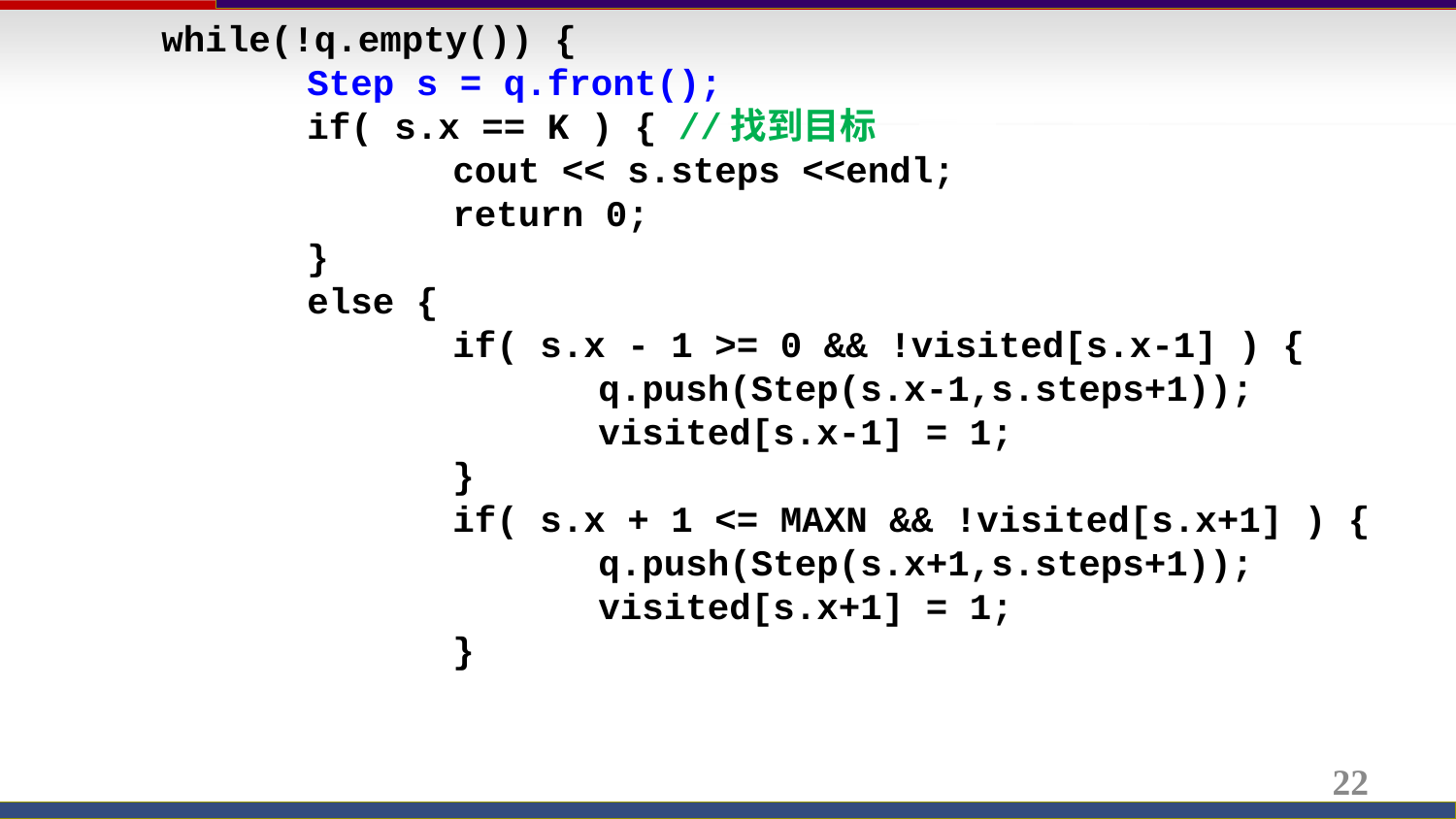

while(!q.empty()) {
		Step s = q.front();
		if( s.x == K ) { //找到目标
			cout << s.steps <<endl;
			return 0;
		}
		else {
			if( s.x - 1 >= 0 && !visited[s.x-1] ) {
				q.push(Step(s.x-1,s.steps+1));
				visited[s.x-1] = 1;
			}
			if( s.x + 1 <= MAXN && !visited[s.x+1] ) {
				q.push(Step(s.x+1,s.steps+1));
				visited[s.x+1] = 1;
			}